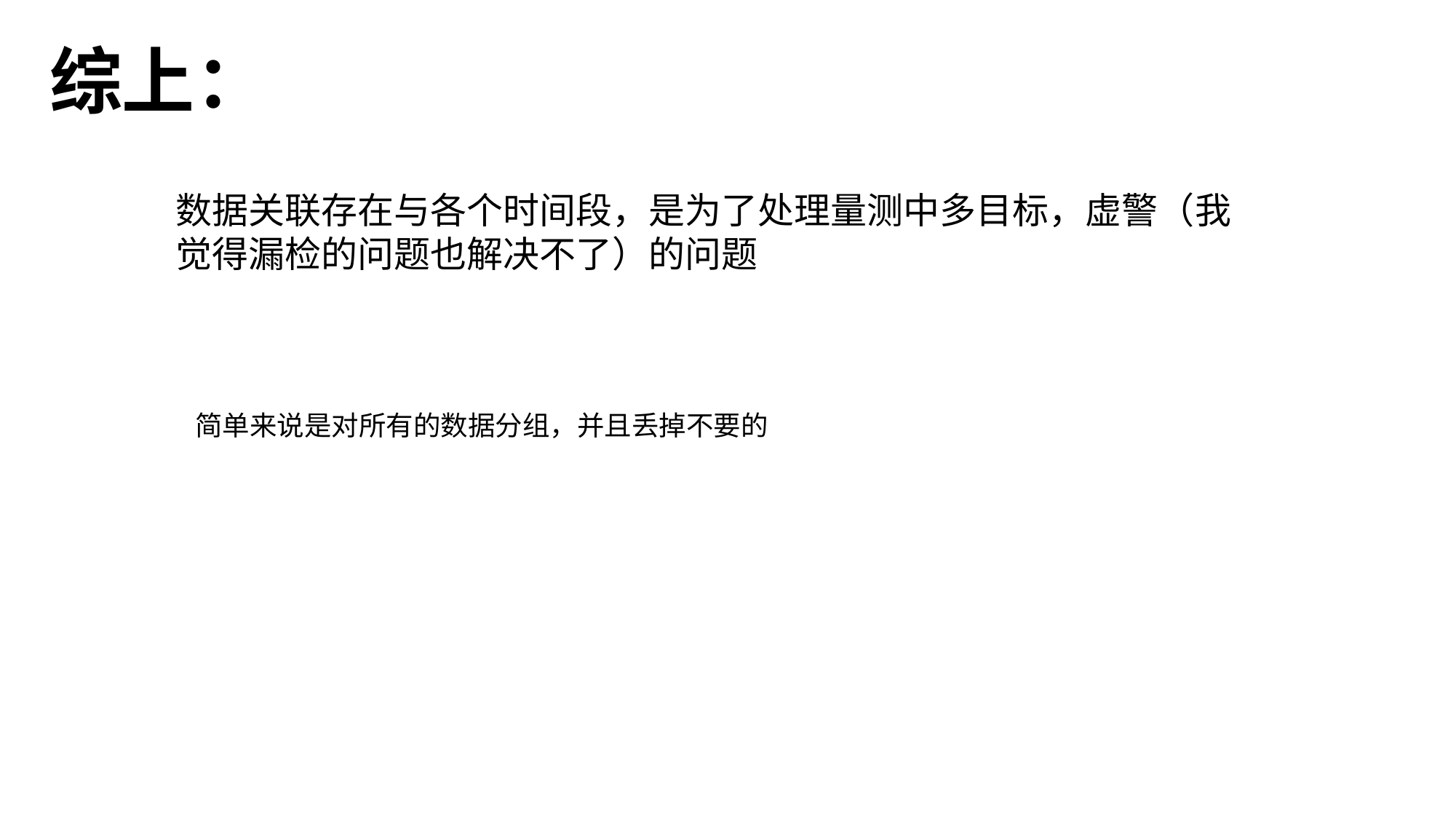

综上：
数据关联存在与各个时间段，是为了处理量测中多目标，虚警（我觉得漏检的问题也解决不了）的问题
简单来说是对所有的数据分组，并且丢掉不要的